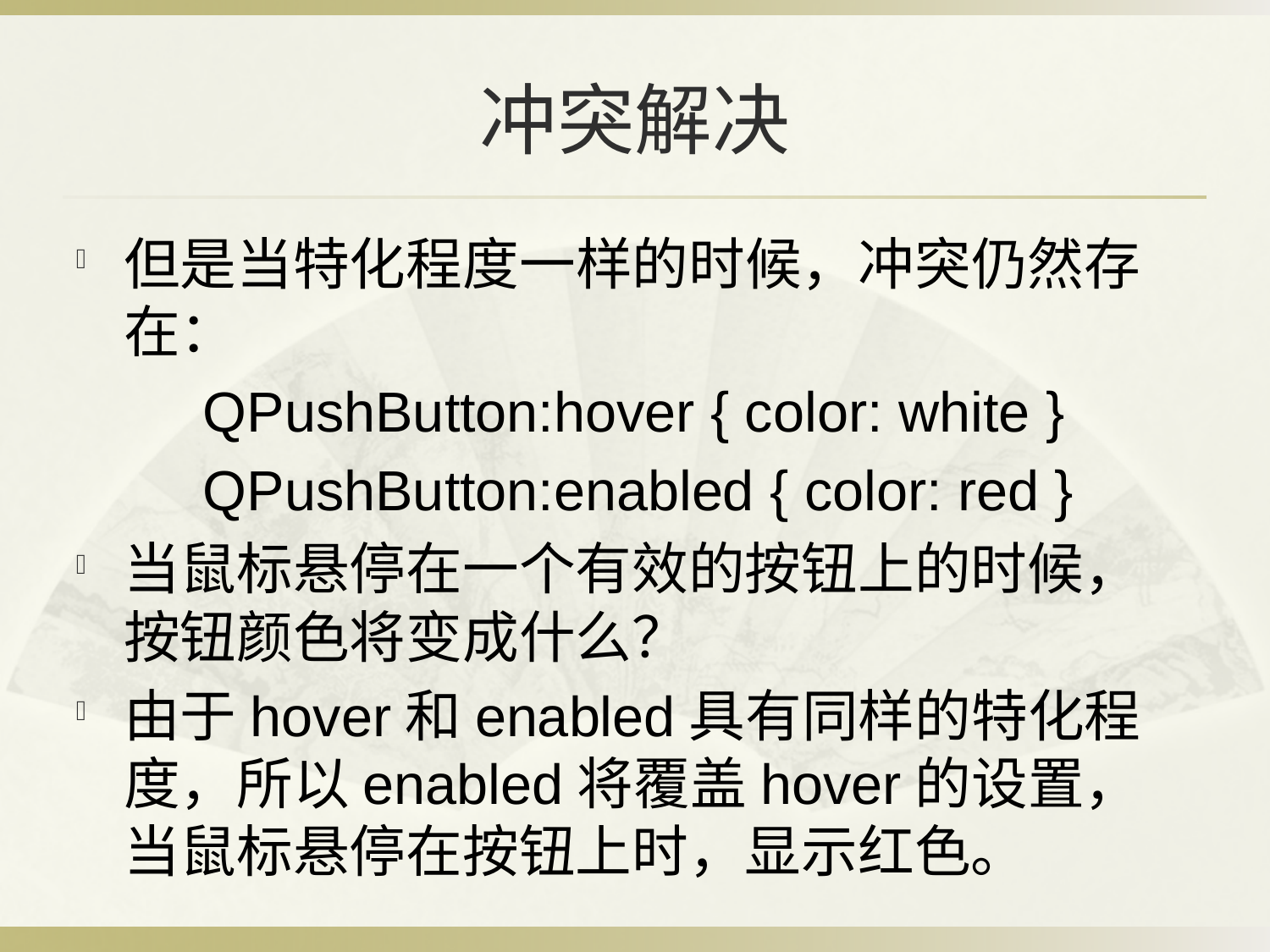

# 冲突解决
但是当特化程度一样的时候，冲突仍然存在：
 	QPushButton:hover { color: white }
 	QPushButton:enabled { color: red }
当鼠标悬停在一个有效的按钮上的时候，按钮颜色将变成什么？
由于hover和enabled具有同样的特化程度，所以enabled将覆盖hover的设置，当鼠标悬停在按钮上时，显示红色。